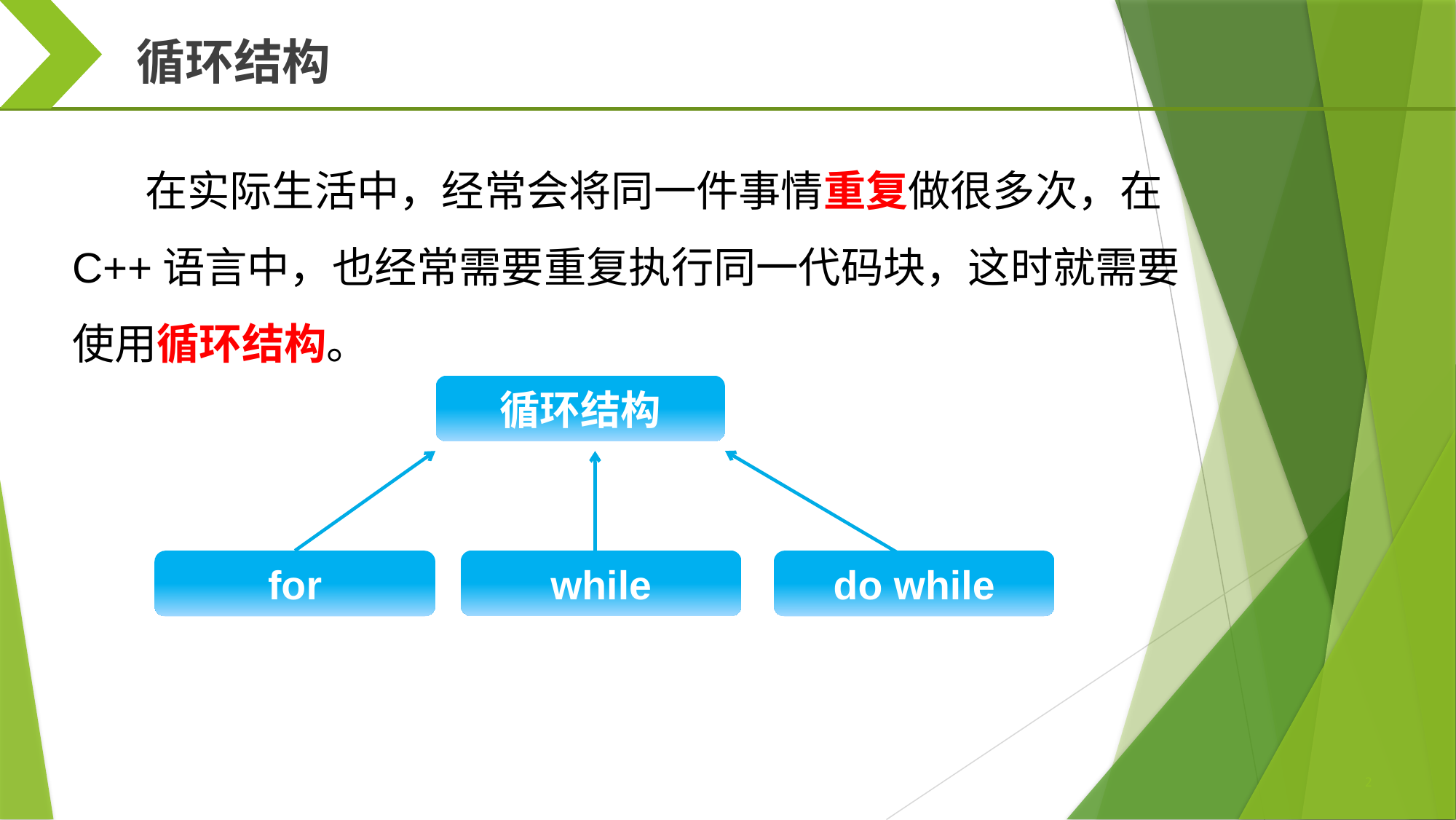

循环结构
在实际生活中，经常会将同一件事情重复做很多次，在C++语言中，也经常需要重复执行同一代码块，这时就需要使用循环结构。
循环结构
for
while
do while
2